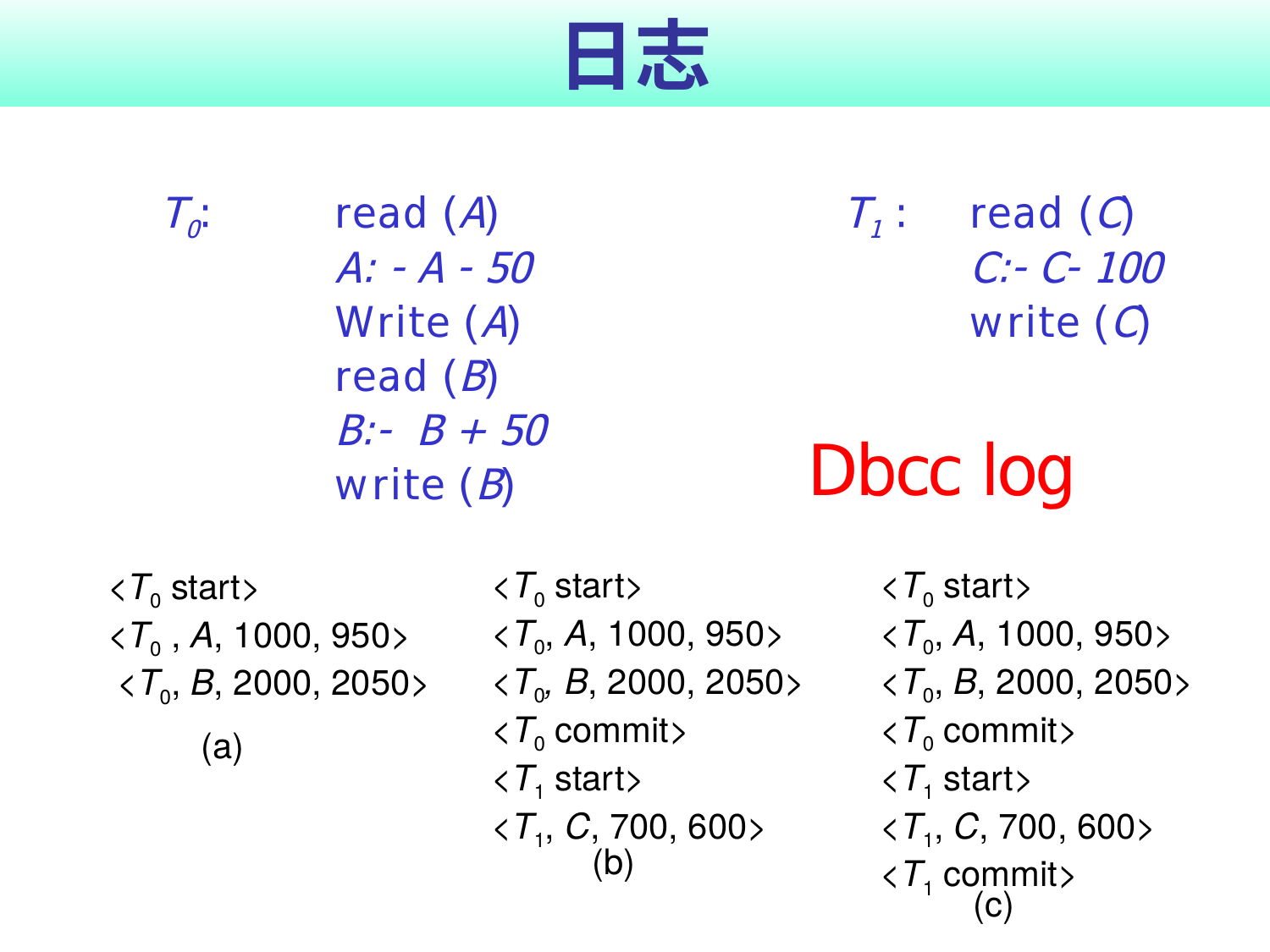

# 日志
T0: 	read (A)			T1 : 	read (C)
		A: - A - 50			       	C:- C- 100
		Write (A)			        	write (C)
		read (B)
		B:-  B + 50
		write (B)
Dbcc log
<T0 start>
<T0, A, 1000, 950>
<T0, B, 2000, 2050>
<T0 commit>
<T1 start>
<T1, C, 700, 600>
<T0 start>
<T0, A, 1000, 950>
<T0, B, 2000, 2050>
<T0 commit>
<T1 start>
<T1, C, 700, 600>
<T1 commit>
<T0 start>
<T0 , A, 1000, 950>
 <T0, B, 2000, 2050>
(a)
(b)
(c)